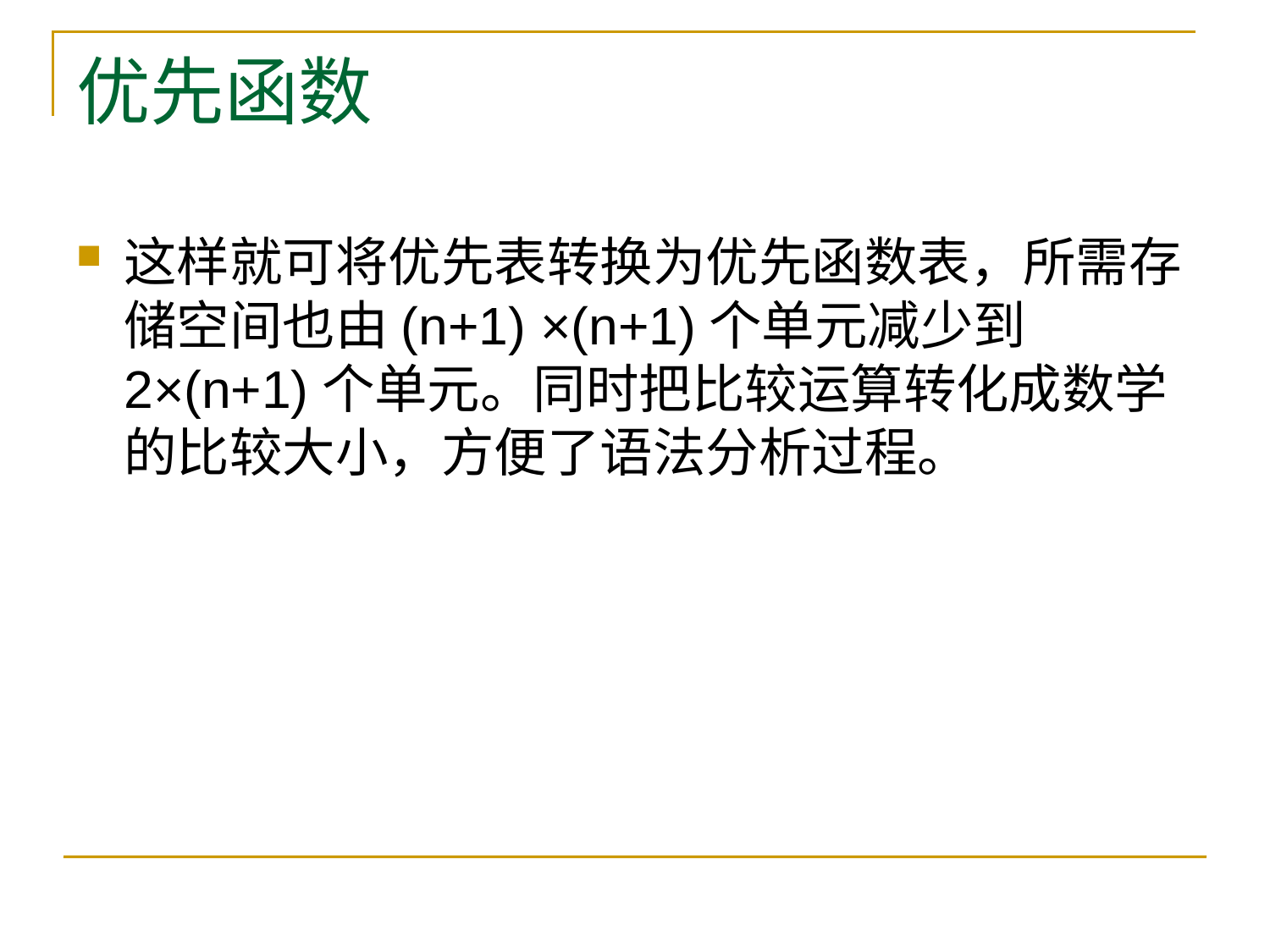

# 优先函数
这样就可将优先表转换为优先函数表，所需存储空间也由(n+1) ×(n+1)个单元减少到2×(n+1)个单元。同时把比较运算转化成数学的比较大小，方便了语法分析过程。
57